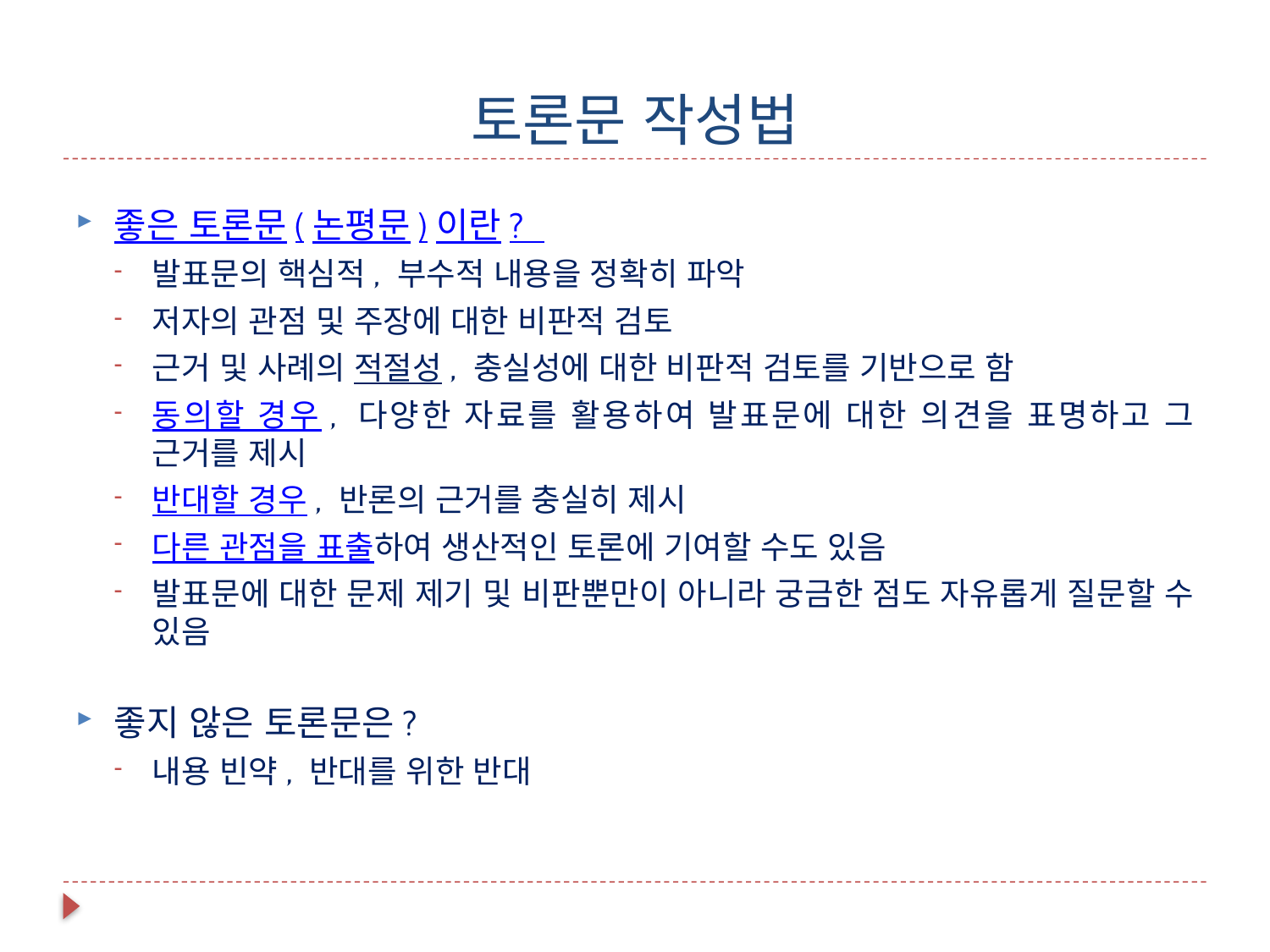

# 토론문 작성법

좋은 토론문(논평문)이란?
발표문의 핵심적, 부수적 내용을 정확히 파악
저자의 관점 및 주장에 대한 비판적 검토
근거 및 사례의 적절성, 충실성에 대한 비판적 검토를 기반으로 함
동의할 경우, 다양한 자료를 활용하여 발표문에 대한 의견을 표명하고 그 근거를 제시
반대할 경우, 반론의 근거를 충실히 제시
다른 관점을 표출하여 생산적인 토론에 기여할 수도 있음
발표문에 대한 문제 제기 및 비판뿐만이 아니라 궁금한 점도 자유롭게 질문할 수 있음

좋지 않은 토론문은?
내용 빈약, 반대를 위한 반대